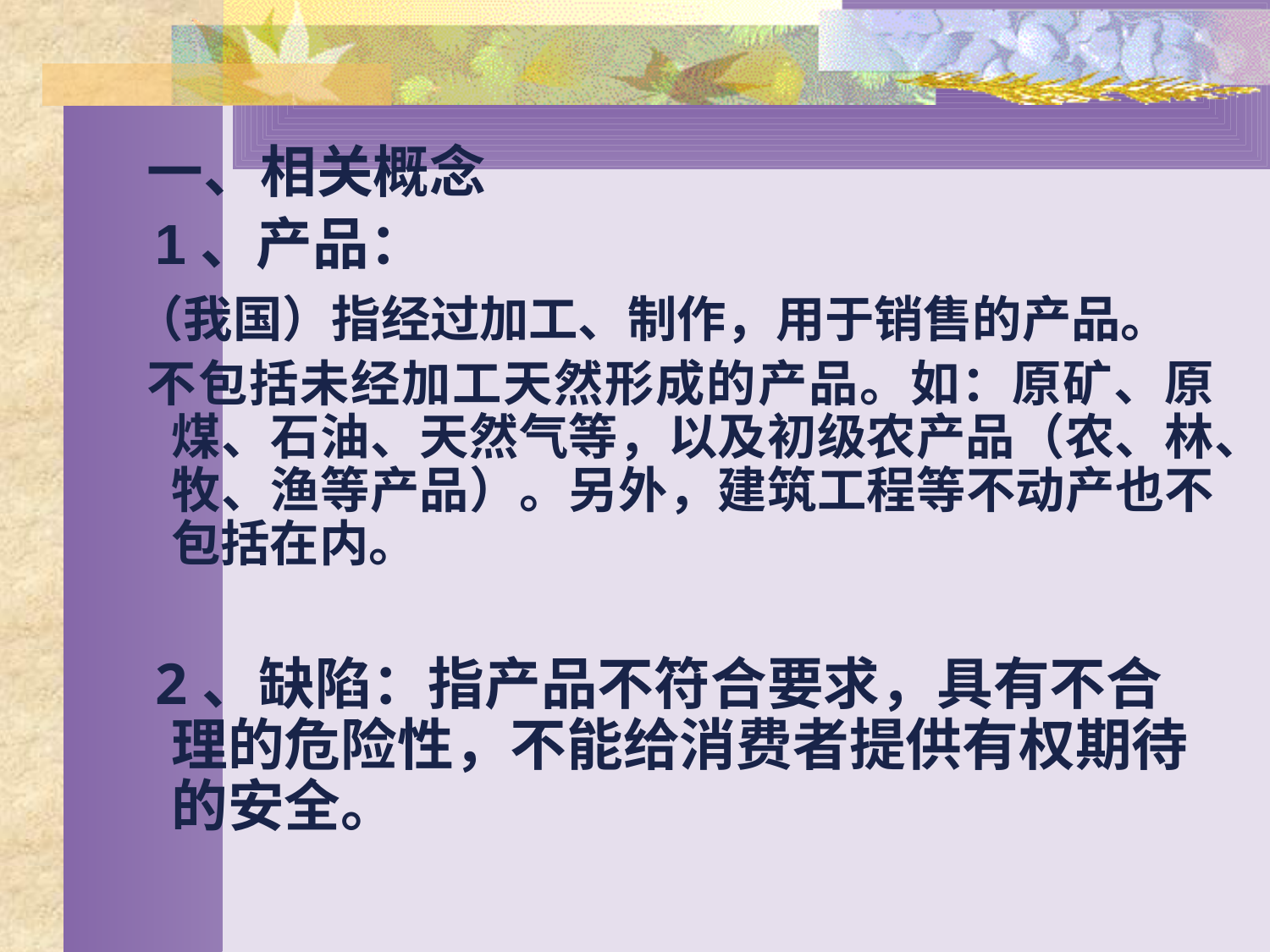

#
  一、相关概念
   1、产品：
 （我国）指经过加工、制作，用于销售的产品。
  不包括未经加工天然形成的产品。如：原矿、原煤、石油、天然气等，以及初级农产品（农、林、牧、渔等产品）。另外，建筑工程等不动产也不包括在内。

   2、缺陷：指产品不符合要求，具有不合理的危险性，不能给消费者提供有权期待的安全。